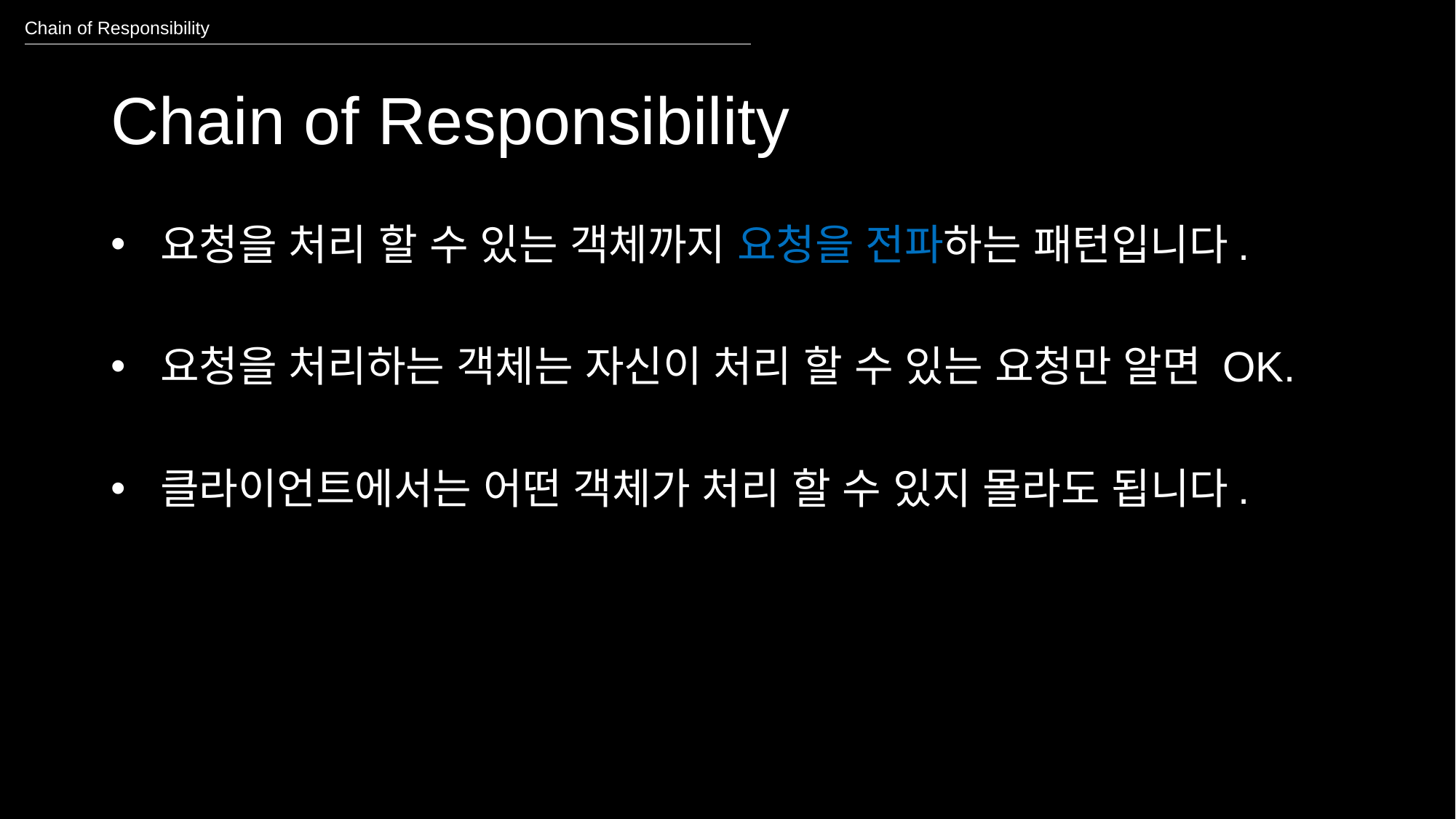

Chain of Responsibility
# Chain of Responsibility
 요청을 처리 할 수 있는 객체까지 요청을 전파하는 패턴입니다.

 요청을 처리하는 객체는 자신이 처리 할 수 있는 요청만 알면 OK.

 클라이언트에서는 어떤 객체가 처리 할 수 있지 몰라도 됩니다.